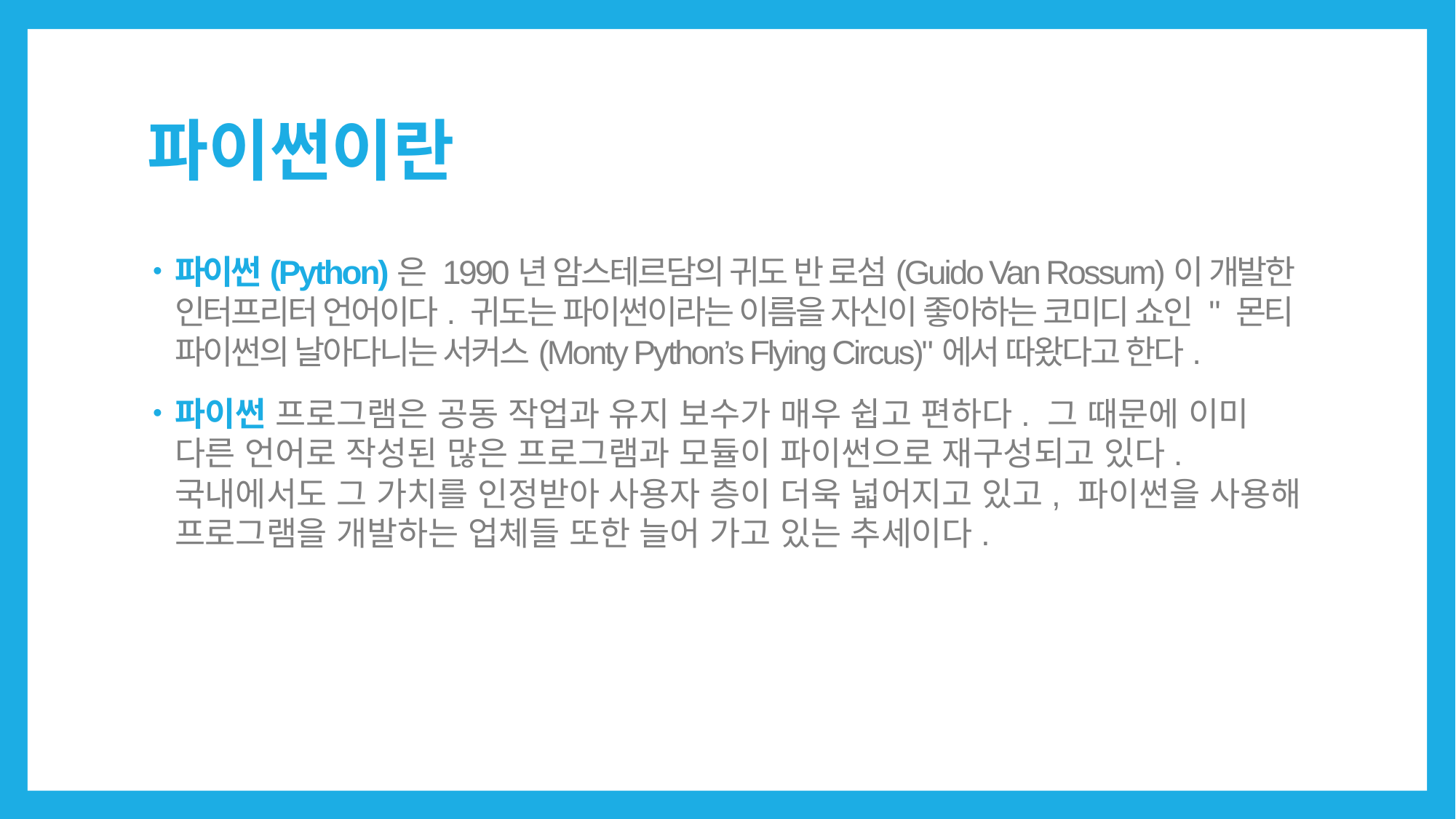

# 파이썬이란
파이썬(Python)은 1990년 암스테르담의 귀도 반 로섬(Guido Van Rossum)이 개발한 인터프리터 언어이다. 귀도는 파이썬이라는 이름을 자신이 좋아하는 코미디 쇼인 " 몬티 파이썬의 날아다니는 서커스(Monty Python’s Flying Circus)"에서 따왔다고 한다.
파이썬 프로그램은 공동 작업과 유지 보수가 매우 쉽고 편하다. 그 때문에 이미 다른 언어로 작성된 많은 프로그램과 모듈이 파이썬으로 재구성되고 있다. 국내에서도 그 가치를 인정받아 사용자 층이 더욱 넓어지고 있고, 파이썬을 사용해 프로그램을 개발하는 업체들 또한 늘어 가고 있는 추세이다.